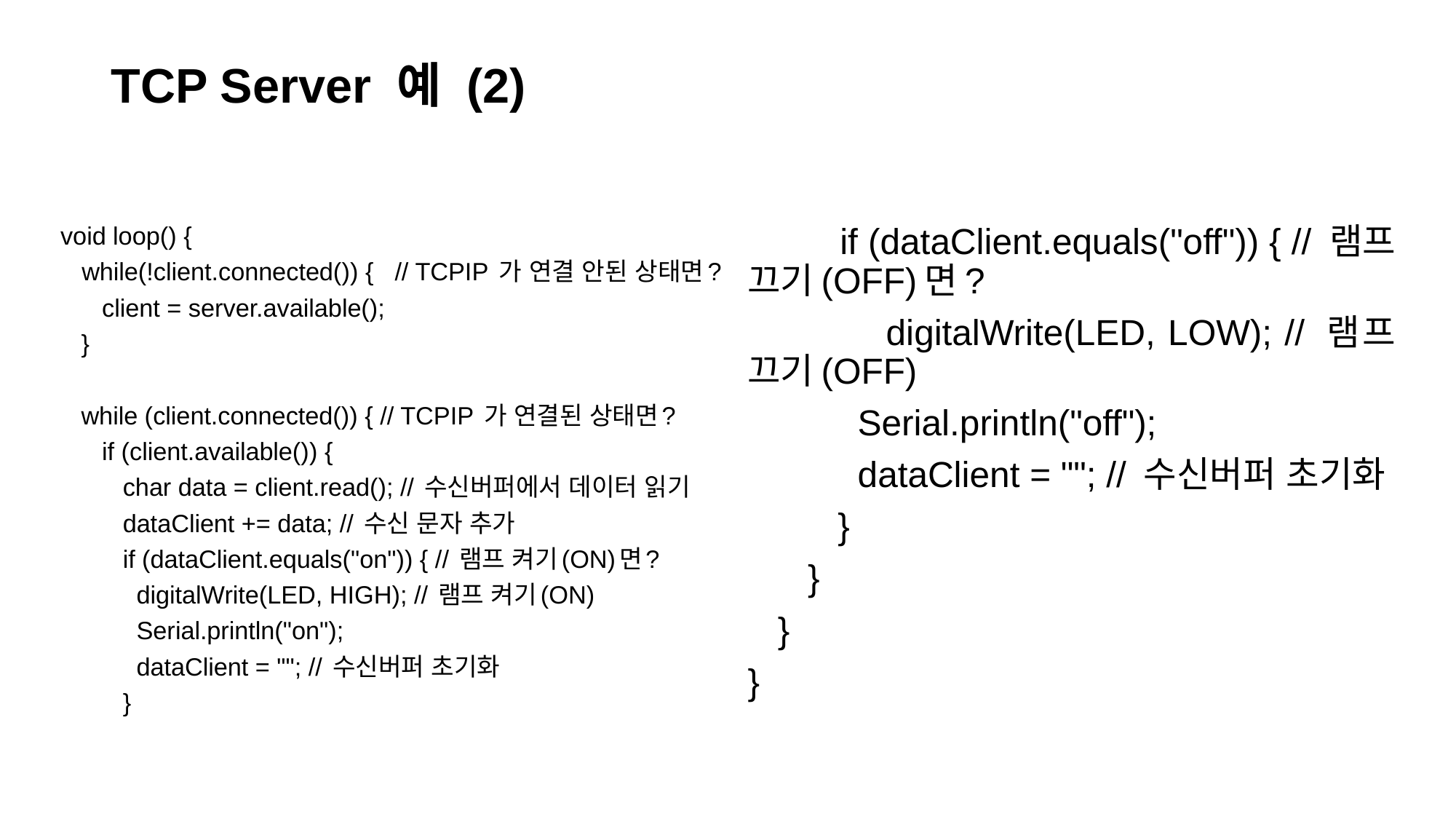

# TCP Server 예 (2)
void loop() {
   while(!client.connected()) {   // TCPIP 가 연결 안된 상태면?
      client = server.available();
   }

   while (client.connected()) { // TCPIP 가 연결된 상태면?
      if (client.available()) {
         char data = client.read(); // 수신버퍼에서 데이터 읽기
         dataClient += data; // 수신 문자 추가
         if (dataClient.equals("on")) { // 램프 켜기(ON)면?
           digitalWrite(LED, HIGH); // 램프 켜기(ON)
           Serial.println("on");
           dataClient = ""; // 수신버퍼 초기화
         }

         if (dataClient.equals("off")) { // 램프 끄기(OFF)면?
           digitalWrite(LED, LOW); // 램프 끄기(OFF)
           Serial.println("off");
           dataClient = ""; // 수신버퍼 초기화
         }
      }
   }
}